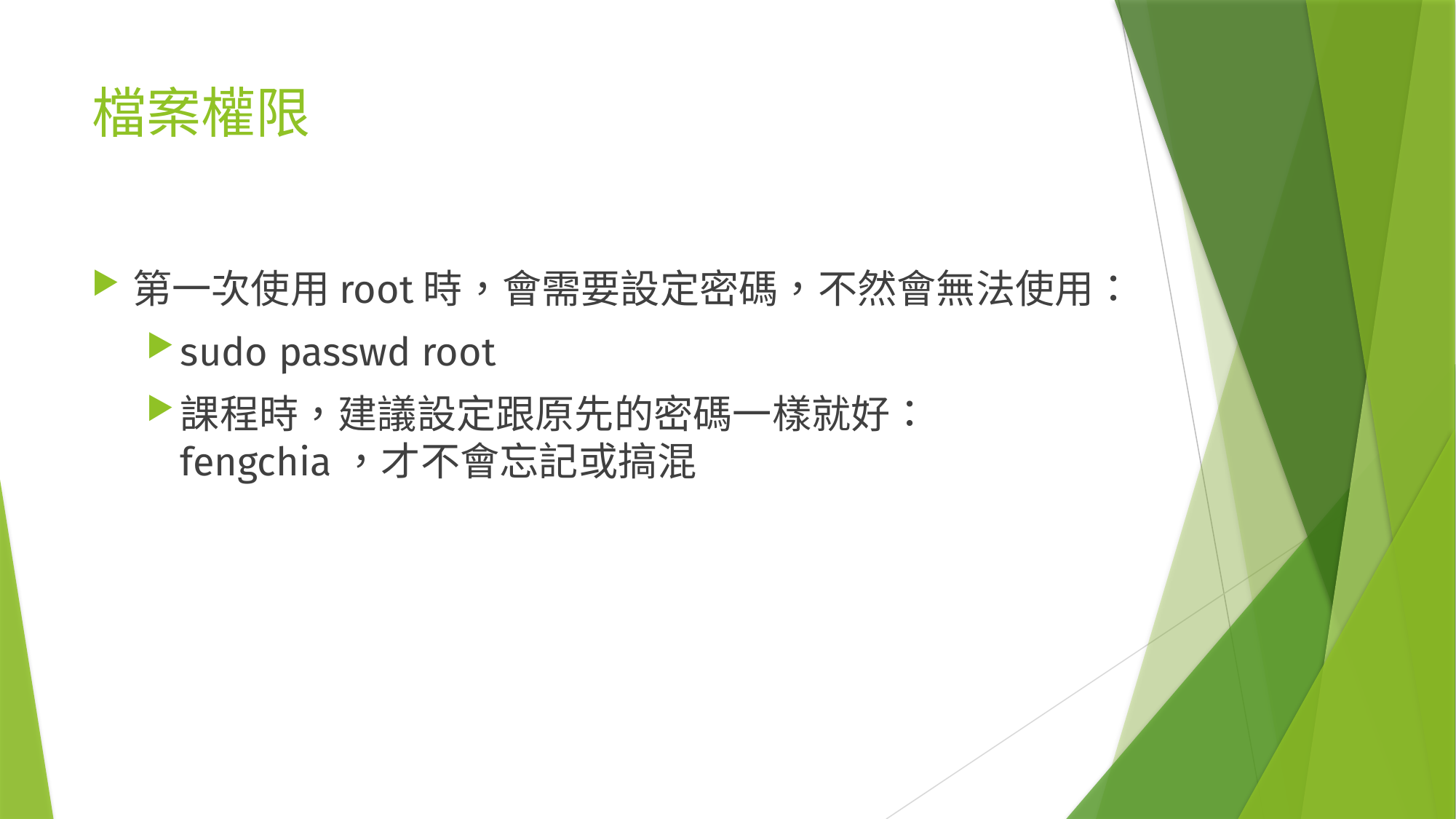

# 檔案權限
第一次使用root時，會需要設定密碼，不然會無法使用：
sudo passwd root
課程時，建議設定跟原先的密碼一樣就好：fengchia，才不會忘記或搞混